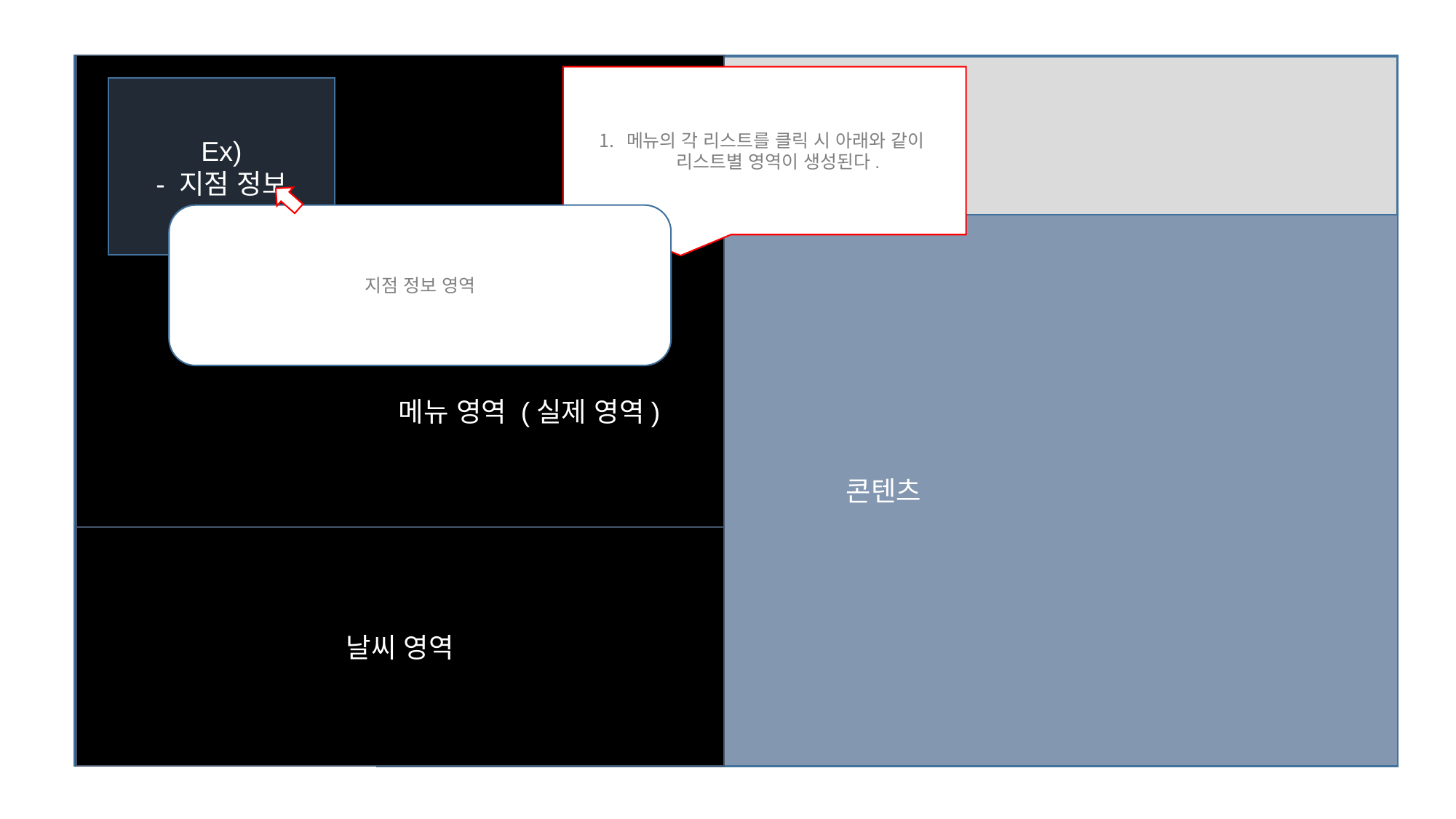

#

                                 메뉴 영역 (실제 영역)
지점 이미지
콘텐츠
날씨 영역
메뉴의 각 리스트를 클릭 시 아래와 같이  리스트별 영역이 생성된다.
Ex)
- 지점 정보

지점 정보 영역